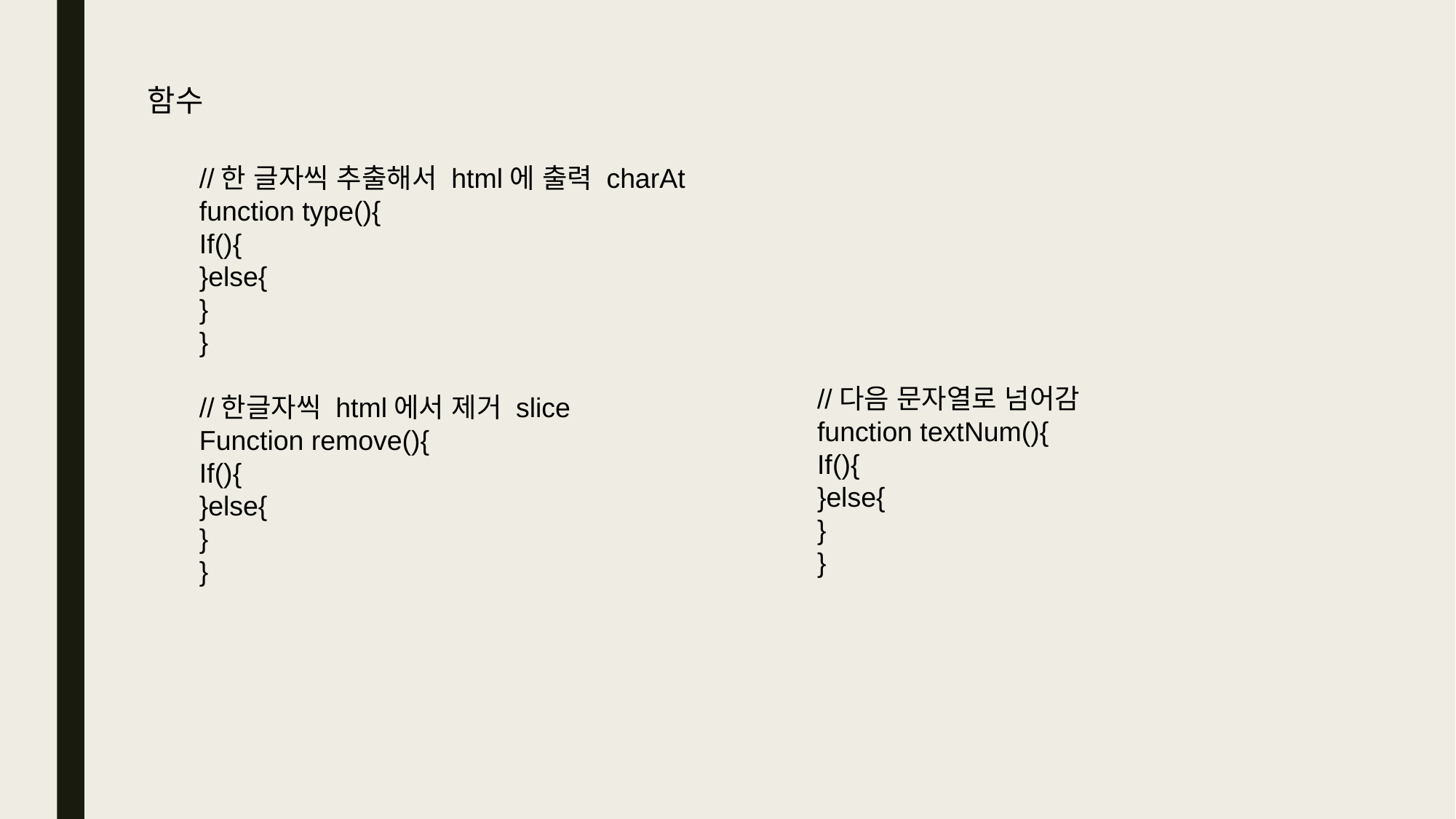

함수
//한 글자씩 추출해서 html에 출력 charAt
function type(){
If(){
}else{
}
}

//한글자씩 html에서 제거 slice
Function remove(){
If(){
}else{
}
}
//다음 문자열로 넘어감
function textNum(){
If(){
}else{
}
}